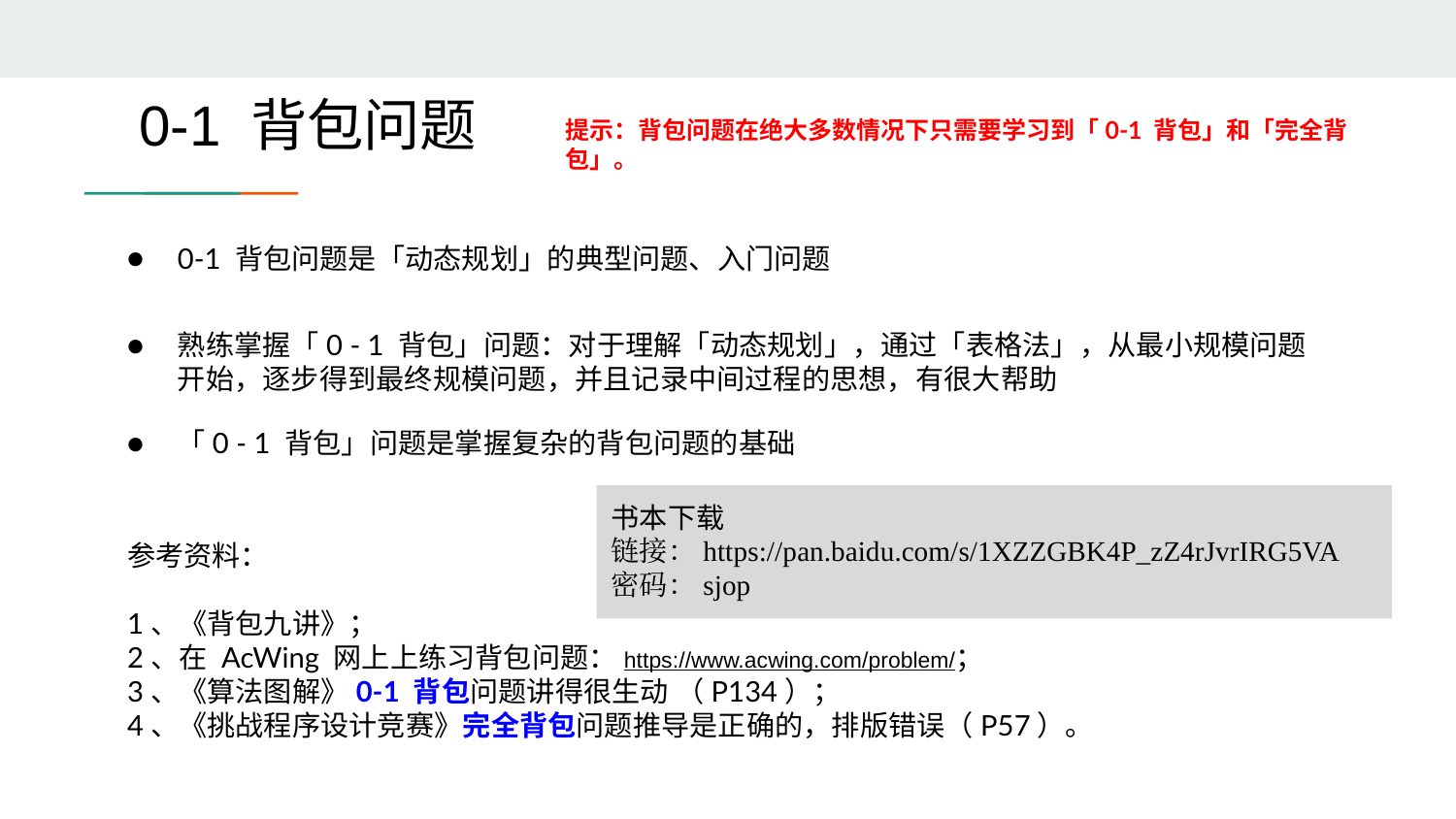

0-1 背包问题
提示：背包问题在绝大多数情况下只需要学习到「0-1 背包」和「完全背包」。
0-1 背包问题是「动态规划」的典型问题、入门问题
熟练掌握「0 - 1 背包」问题：对于理解「动态规划」，通过「表格法」，从最小规模问题开始，逐步得到最终规模问题，并且记录中间过程的思想，有很大帮助
「0 - 1 背包」问题是掌握复杂的背包问题的基础
书本下载
链接：https://pan.baidu.com/s/1XZZGBK4P_zZ4rJvrIRG5VA
密码：sjop
参考资料：

1、《背包九讲》；
2、在 AcWing 网上上练习背包问题：https://www.acwing.com/problem/；
3、《算法图解》0-1 背包问题讲得很生动 （P134）；
4、《挑战程序设计竞赛》完全背包问题推导是正确的，排版错误（P57）。